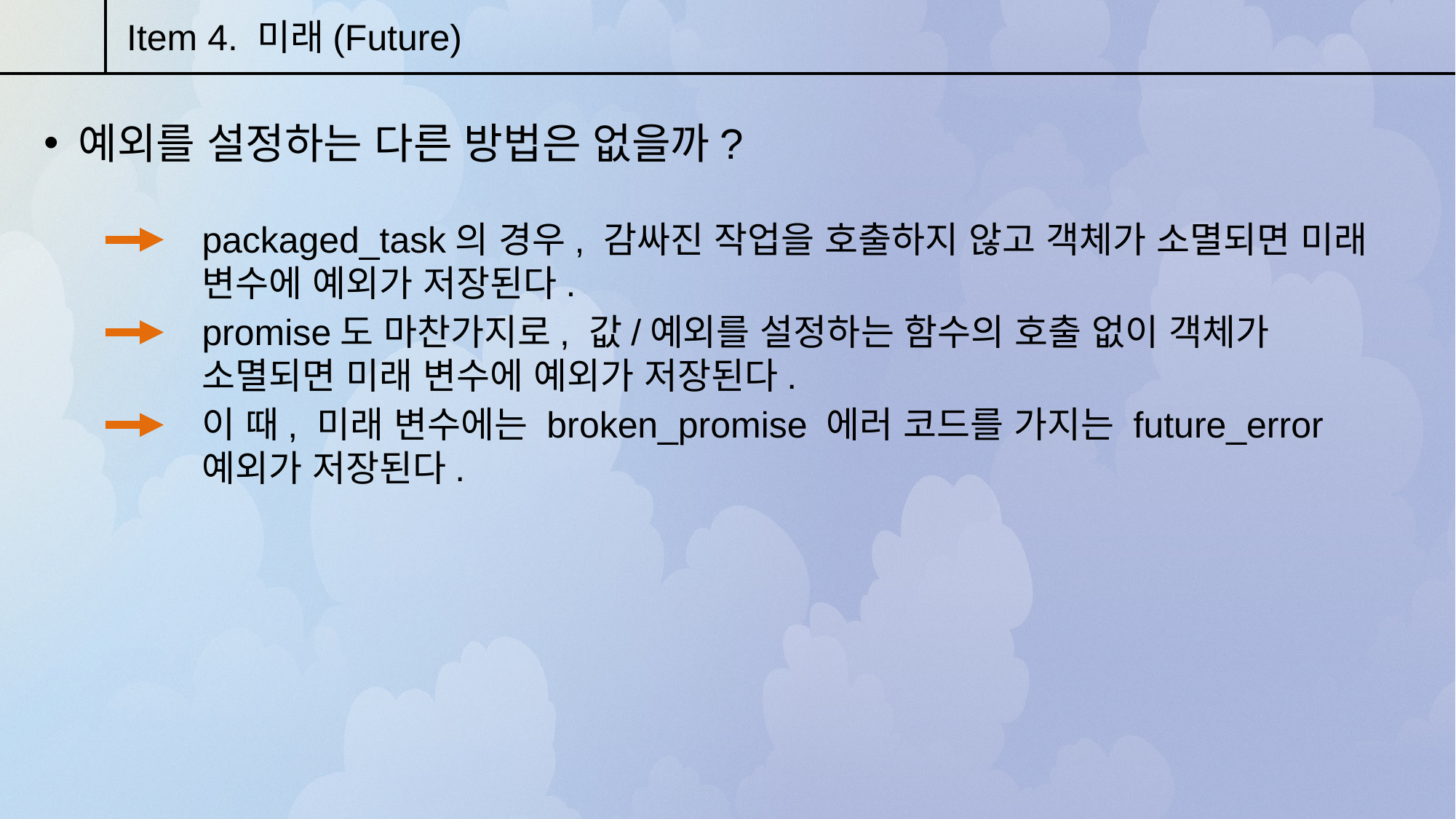

Item 4. 미래(Future)
예외를 설정하는 다른 방법은 없을까?
packaged_task의 경우, 감싸진 작업을 호출하지 않고 객체가 소멸되면 미래 변수에 예외가 저장된다.
promise도 마찬가지로, 값/예외를 설정하는 함수의 호출 없이 객체가 소멸되면 미래 변수에 예외가 저장된다.
이 때, 미래 변수에는 broken_promise 에러 코드를 가지는 future_error 예외가 저장된다.